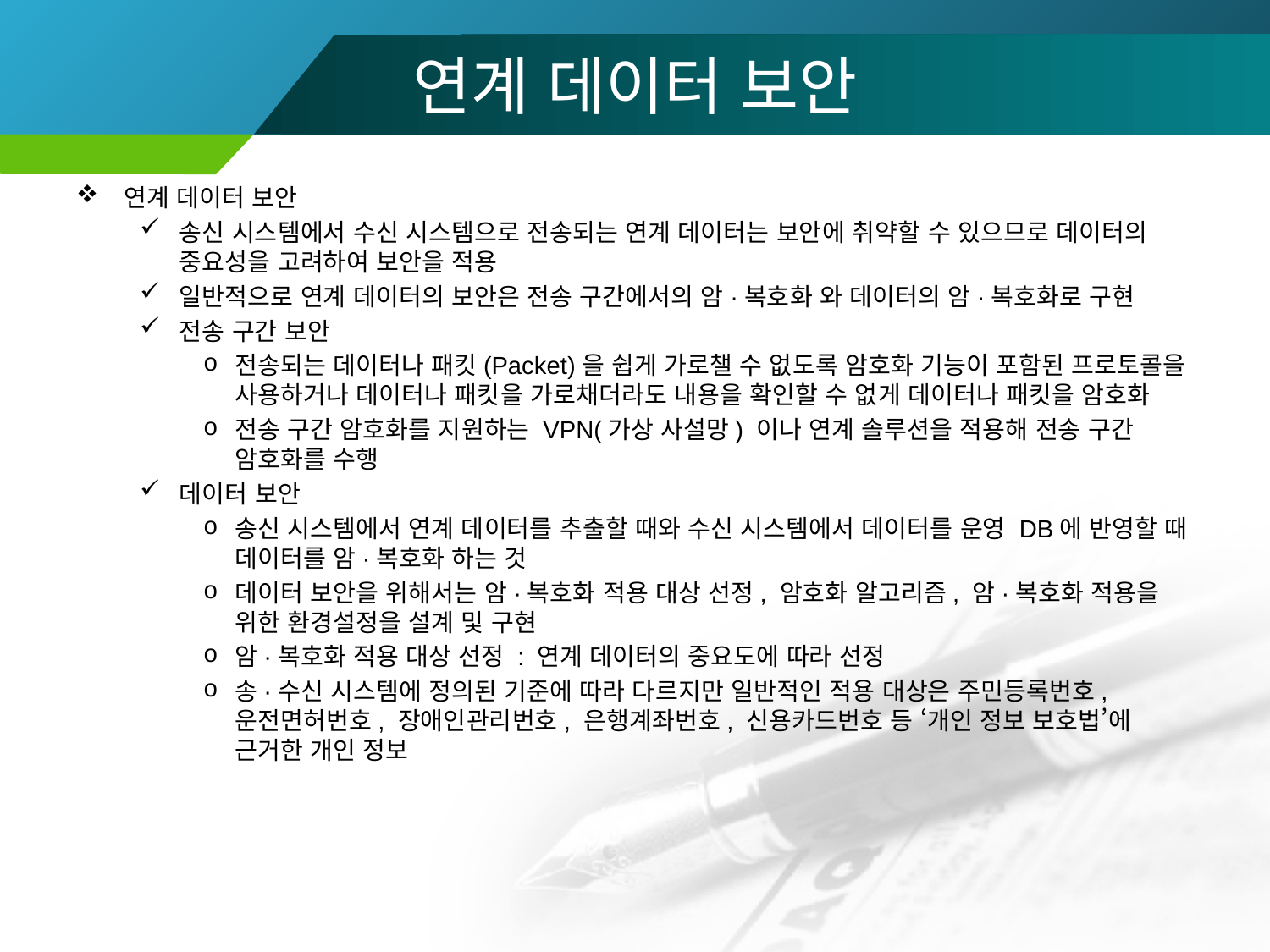

# 연계 데이터 보안
연계 데이터 보안
송신 시스템에서 수신 시스템으로 전송되는 연계 데이터는 보안에 취약할 수 있으므로 데이터의 중요성을 고려하여 보안을 적용
일반적으로 연계 데이터의 보안은 전송 구간에서의 암·복호화 와 데이터의 암·복호화로 구현
전송 구간 보안
전송되는 데이터나 패킷(Packet)을 쉽게 가로챌 수 없도록 암호화 기능이 포함된 프로토콜을 사용하거나 데이터나 패킷을 가로채더라도 내용을 확인할 수 없게 데이터나 패킷을 암호화
전송 구간 암호화를 지원하는 VPN(가상 사설망) 이나 연계 솔루션을 적용해 전송 구간 암호화를 수행
데이터 보안
송신 시스템에서 연계 데이터를 추출할 때와 수신 시스템에서 데이터를 운영 DB에 반영할 때 데이터를 암·복호화 하는 것
데이터 보안을 위해서는 암·복호화 적용 대상 선정, 암호화 알고리즘, 암·복호화 적용을 위한 환경설정을 설계 및 구현
암·복호화 적용 대상 선정 : 연계 데이터의 중요도에 따라 선정
송·수신 시스템에 정의된 기준에 따라 다르지만 일반적인 적용 대상은 주민등록번호, 운전면허번호, 장애인관리번호, 은행계좌번호, 신용카드번호 등 ‘개인 정보 보호법’에 근거한 개인 정보